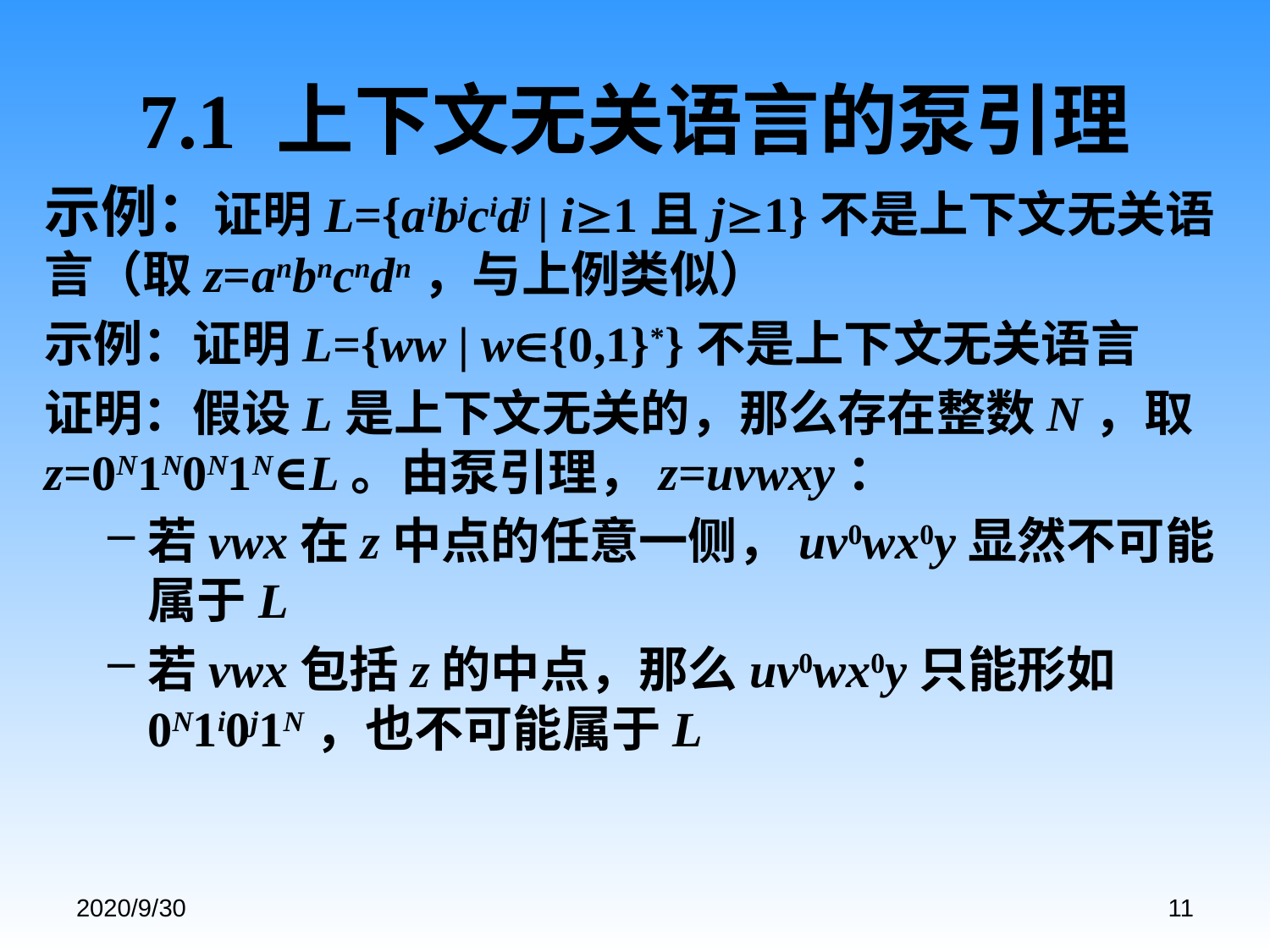

# 7.1 上下文无关语言的泵引理
示例：证明L={aibjcidj | i≥1且j≥1}不是上下文无关语言（取z=anbncndn，与上例类似）
示例：证明L={ww | w∈{0,1}*}不是上下文无关语言
证明：假设L是上下文无关的，那么存在整数N，取z=0N1N0N1N∈L。由泵引理，z=uvwxy：
若vwx在z中点的任意一侧，uv0wx0y显然不可能属于L
若vwx包括z的中点，那么uv0wx0y只能形如0N1i0j1N，也不可能属于L
2020/9/30
11